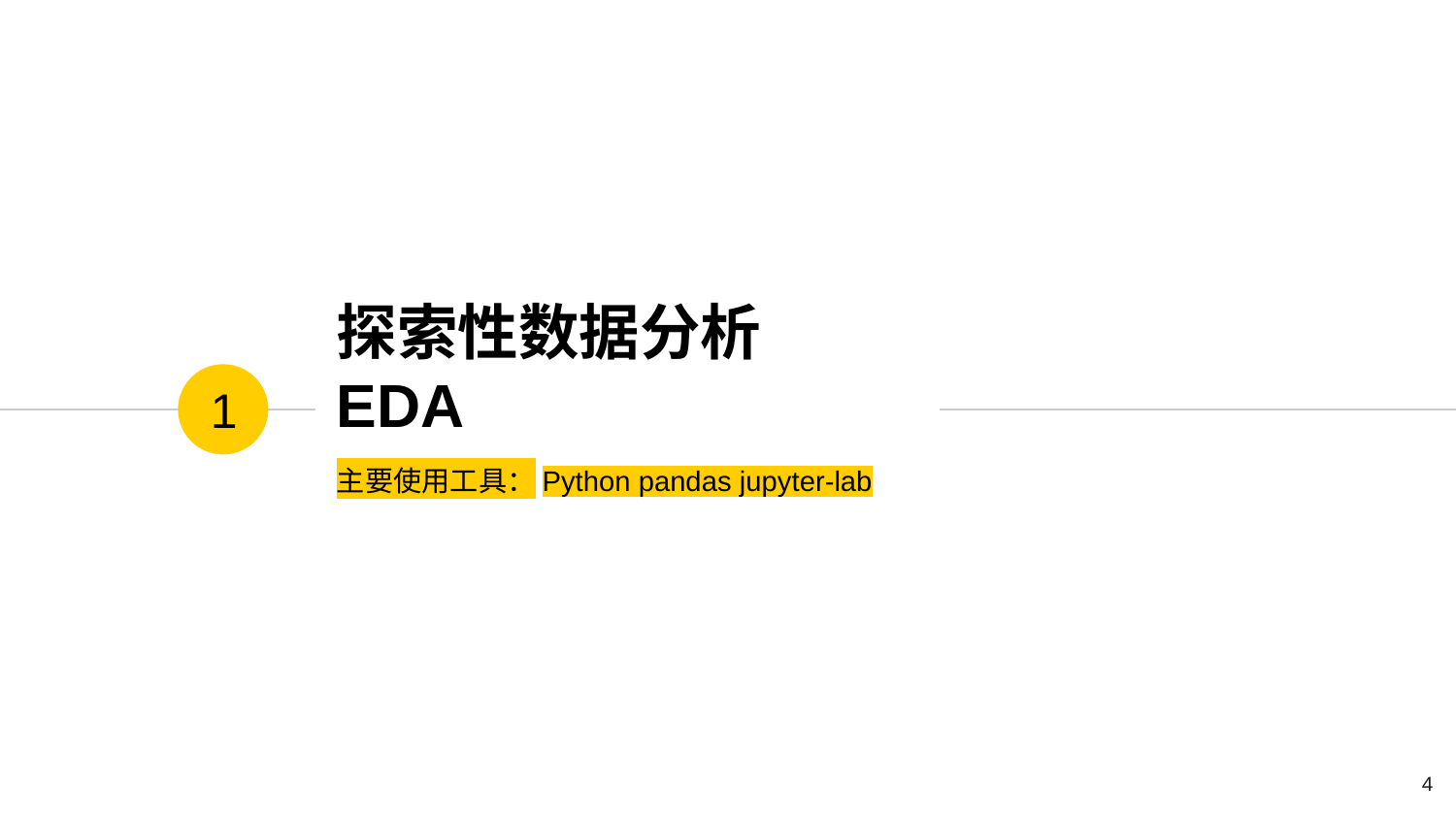

# 探索性数据分析 EDA
1
主要使用工具：Python pandas jupyter-lab
4